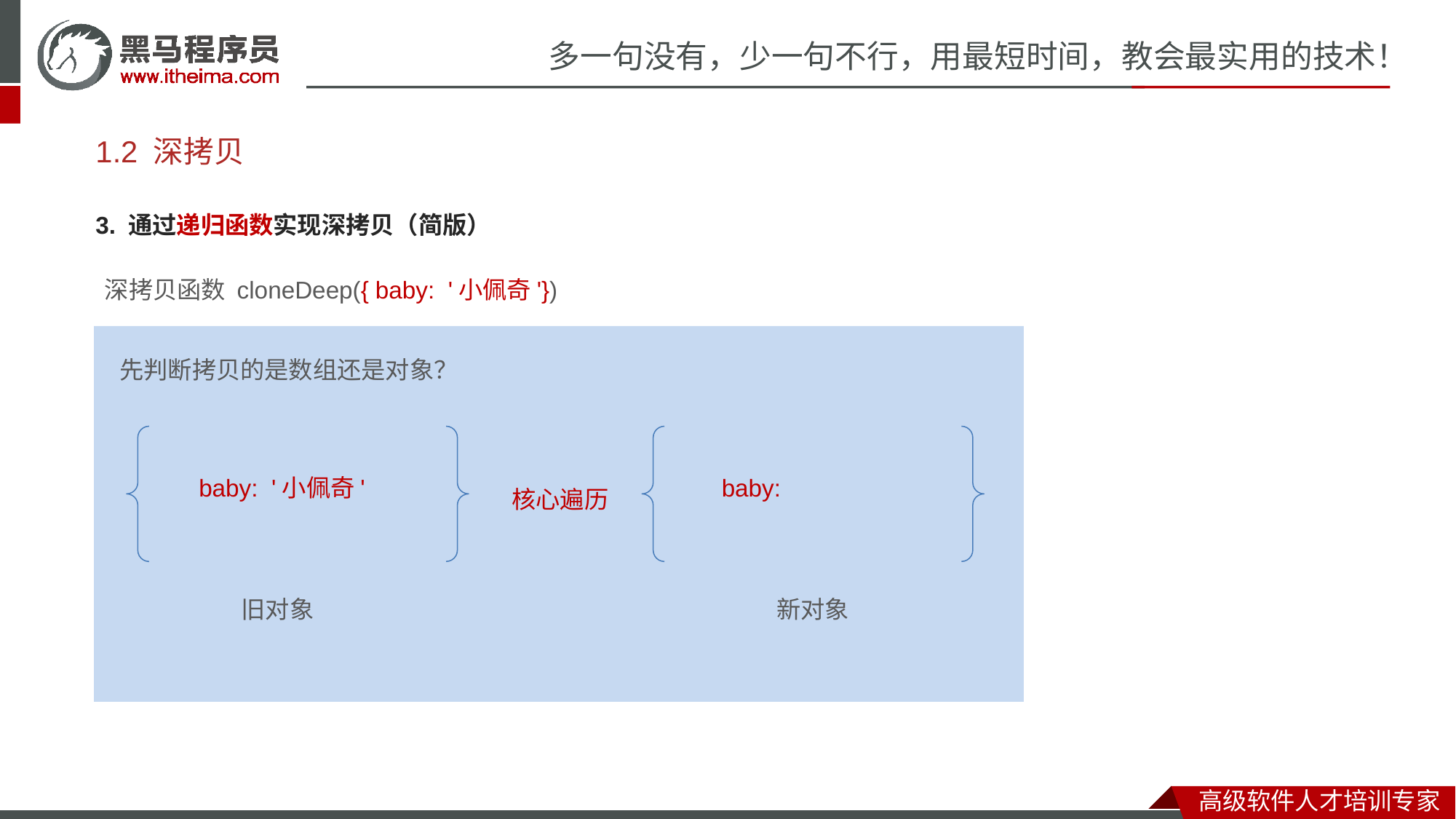

# 1.2 深拷贝
3. 通过递归函数实现深拷贝（简版）

深拷贝函数 cloneDeep({ baby:  '小佩奇'})

先判断拷贝的是数组还是对象？

baby:  '小佩奇'
 baby:
核心遍历
旧对象
新对象